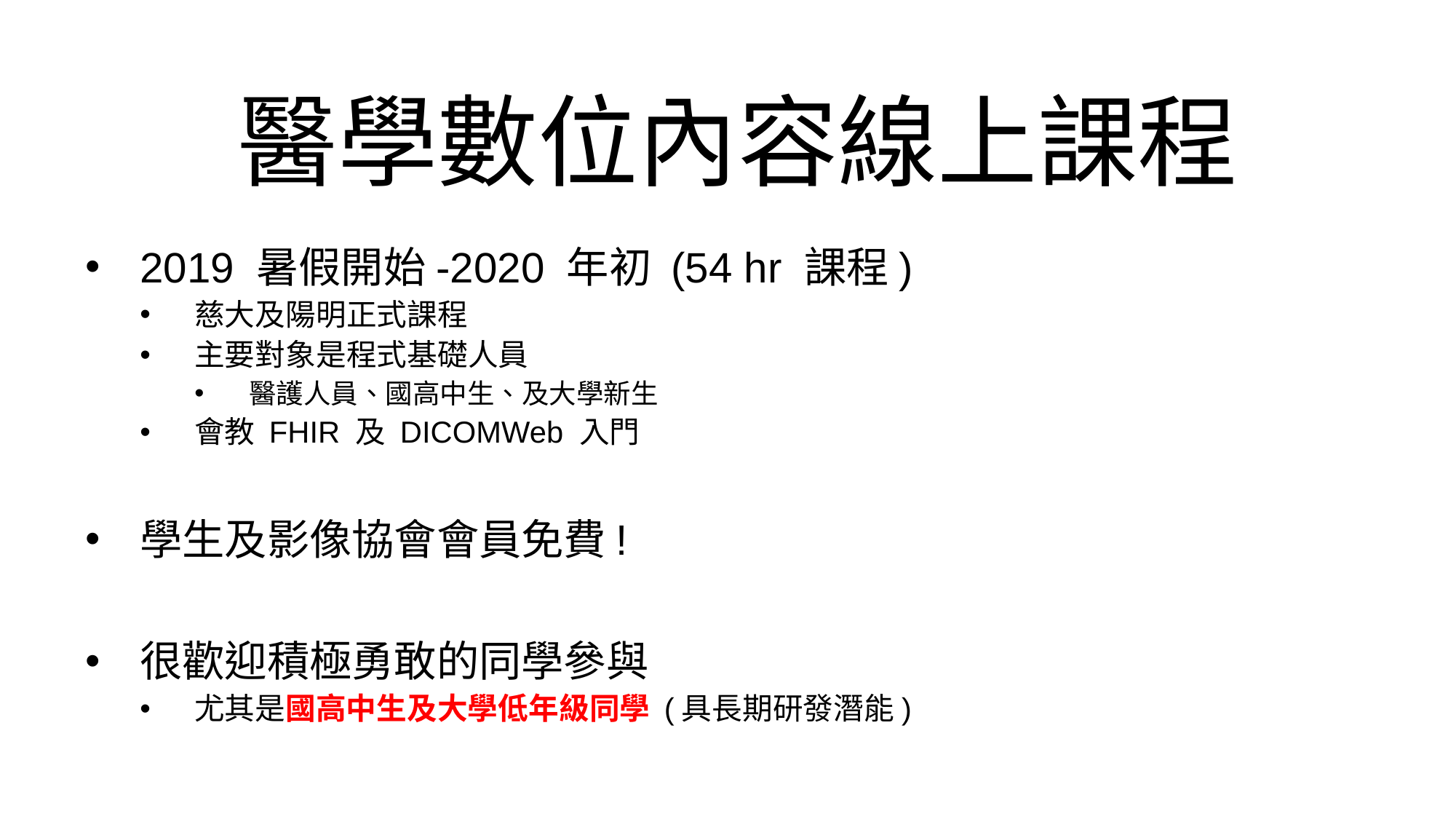

# 醫學數位內容線上課程
2019 暑假開始-2020 年初 (54 hr 課程)
慈大及陽明正式課程
主要對象是程式基礎人員
醫護人員、國高中生、及大學新生
會教 FHIR 及 DICOMWeb 入門

學生及影像協會會員免費!

很歡迎積極勇敢的同學參與
尤其是國高中生及大學低年級同學 (具長期研發潛能)